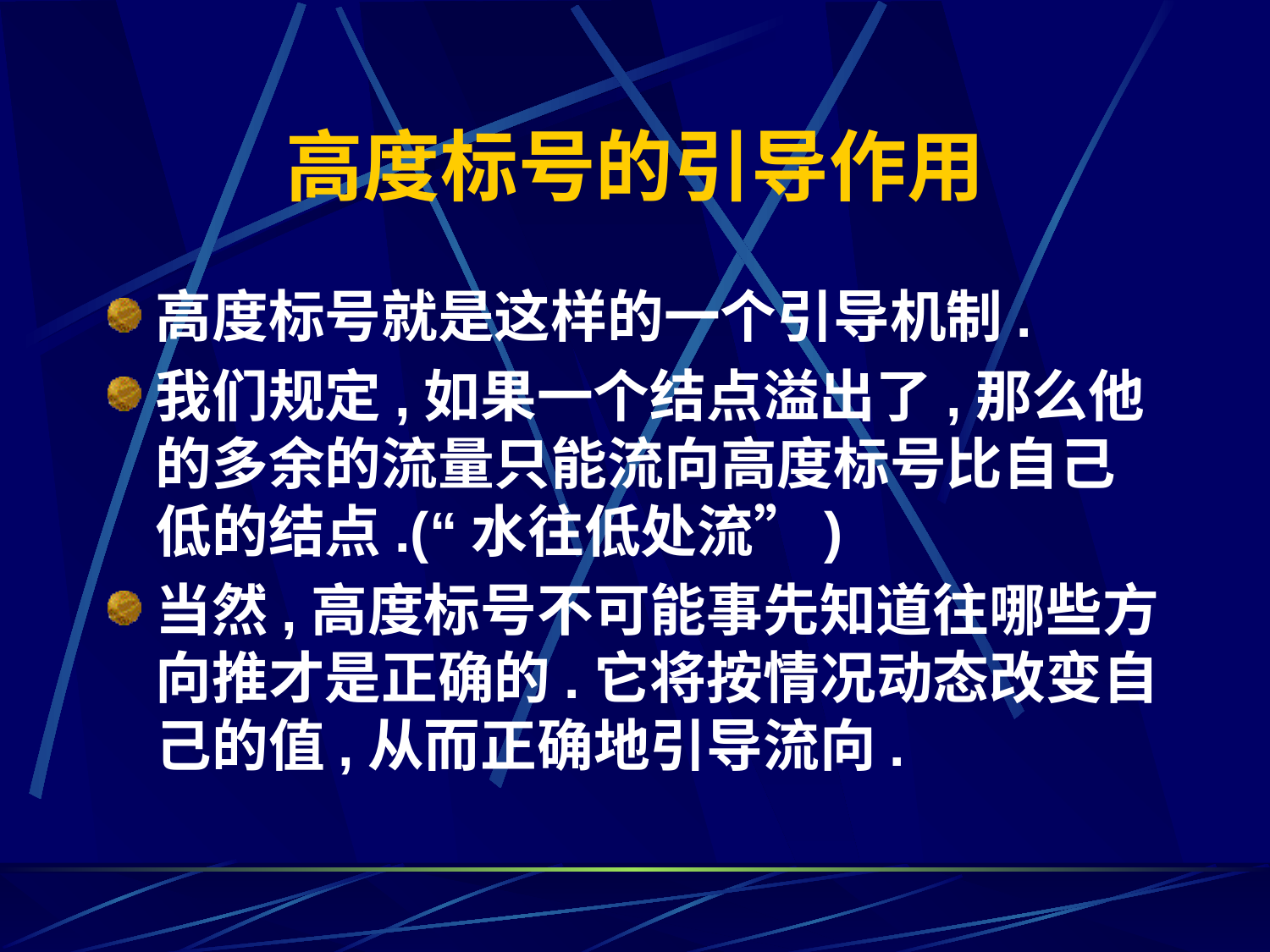

# 高度标号的引导作用
高度标号就是这样的一个引导机制.
我们规定,如果一个结点溢出了,那么他的多余的流量只能流向高度标号比自己低的结点.(“水往低处流”)
当然,高度标号不可能事先知道往哪些方向推才是正确的.它将按情况动态改变自己的值,从而正确地引导流向.